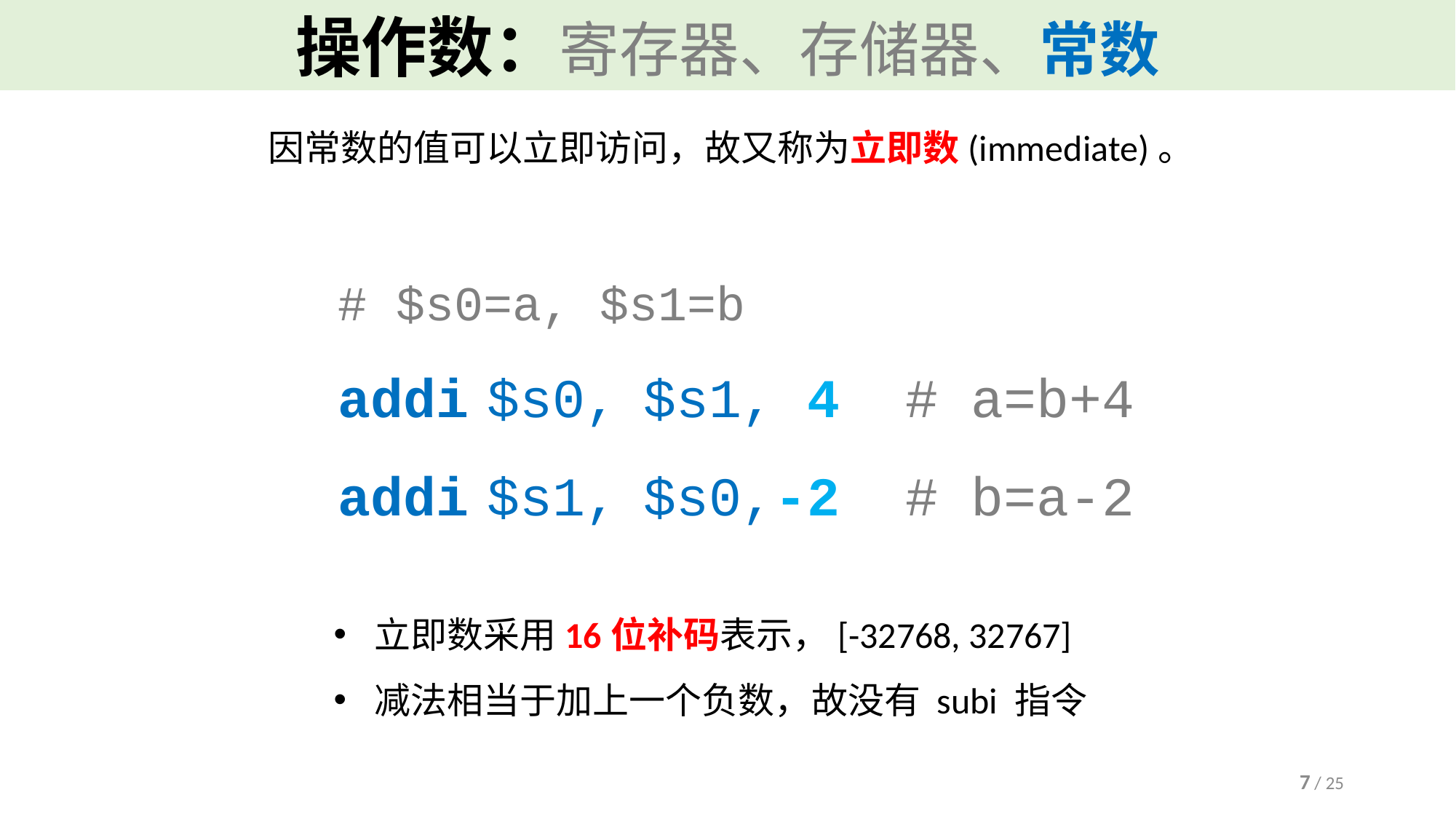

# 操作数：寄存器、存储器、常数
因常数的值可以立即访问，故又称为立即数(immediate)。
# $s0=a, $s1=b
addi $s0, $s1, 4  # a=b+4
addi $s1, $s0,-2  # b=a-2
立即数采用16位补码表示，[-32768, 32767]
减法相当于加上一个负数，故没有 subi 指令
7 / 25